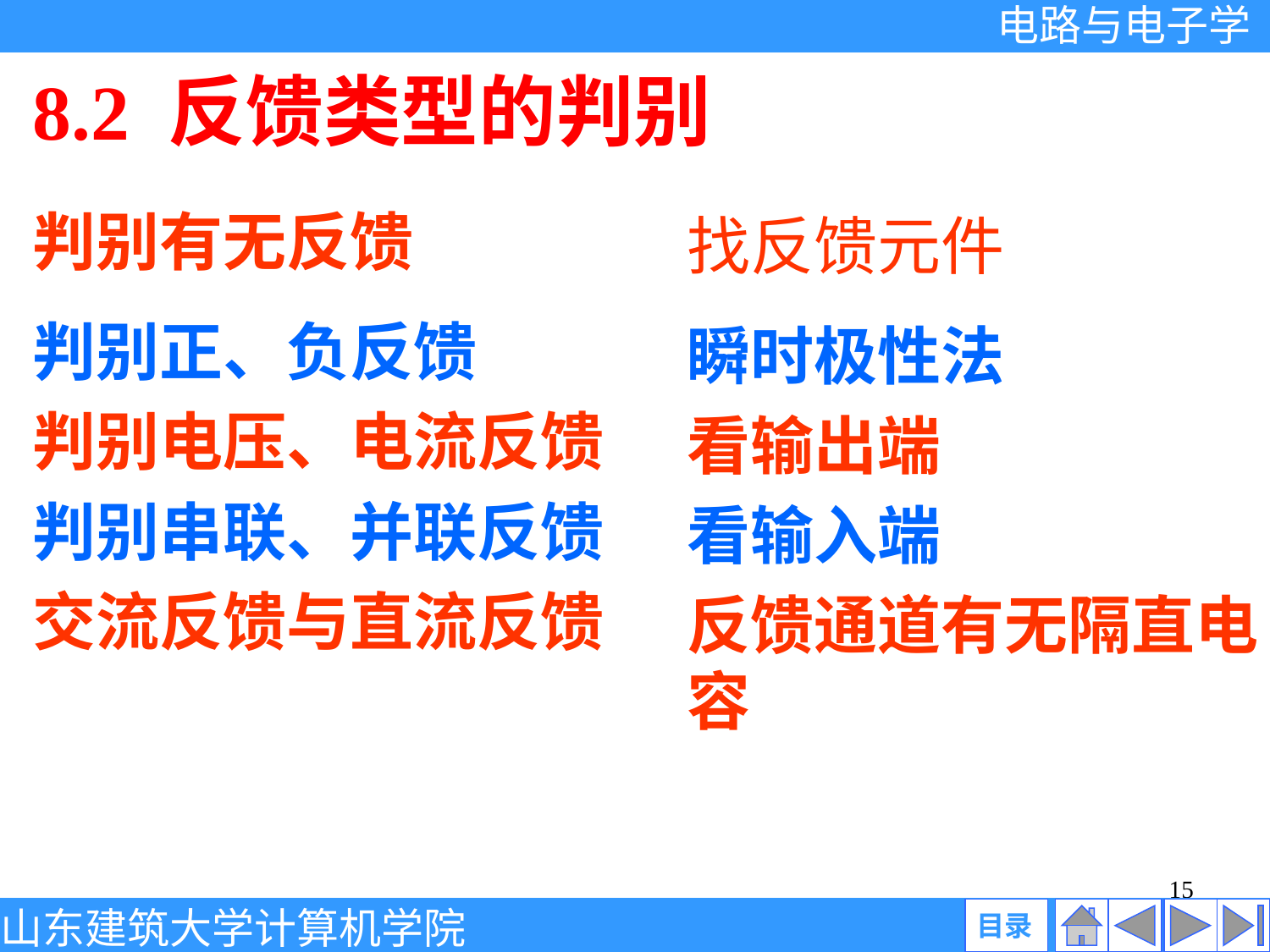

8.2 反馈类型的判别
判别有无反馈
找反馈元件
判别正、负反馈
瞬时极性法
判别电压、电流反馈
看输出端
判别串联、并联反馈
看输入端
交流反馈与直流反馈
反馈通道有无隔直电容